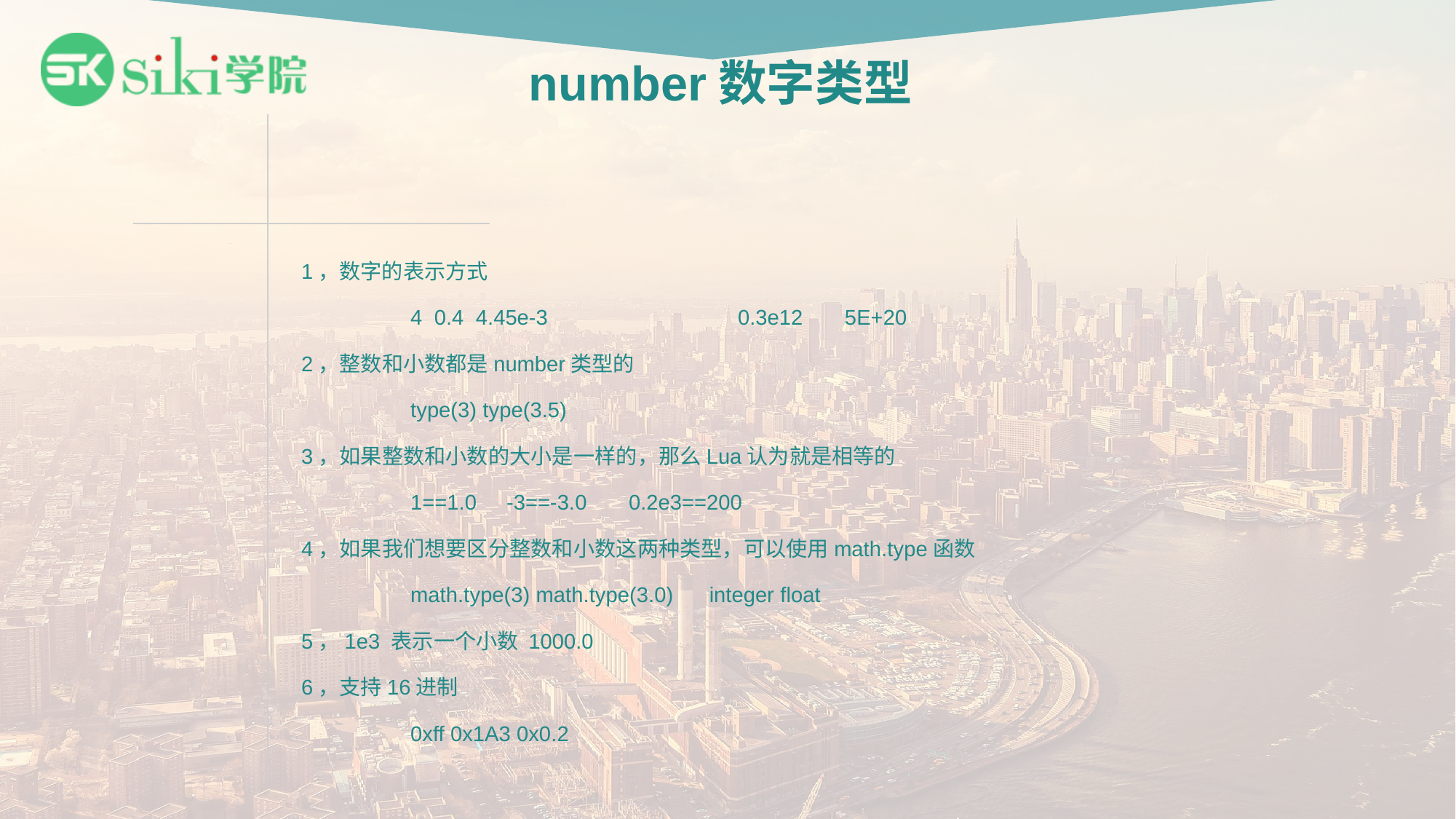

# number数字类型
1，数字的表示方式
	4  0.4  4.45e-3		0.3e12       5E+20
2，整数和小数都是number类型的
	type(3) type(3.5)
3，如果整数和小数的大小是一样的，那么Lua认为就是相等的
	1==1.0     -3==-3.0	0.2e3==200
4，如果我们想要区分整数和小数这两种类型，可以使用math.type函数
	math.type(3) math.type(3.0)      integer float
5，1e3 表示一个小数 1000.0
6，支持16进制
	0xff 0x1A3 0x0.2